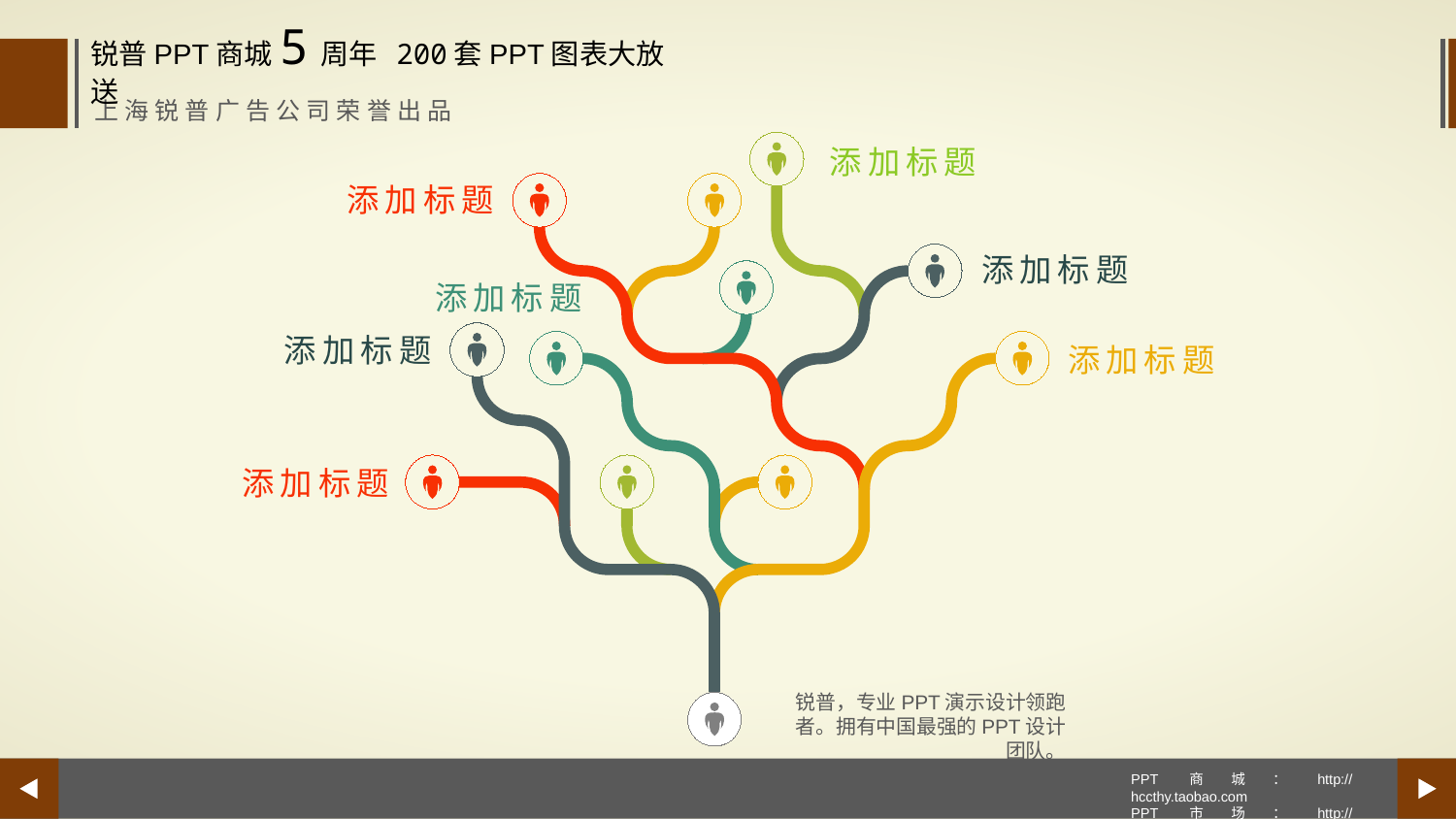

添加标题

添加标题

添加标题

添加标题

添加标题

添加标题

添加标题

锐普，专业PPT演示设计领跑者。拥有中国最强的PPT设计团队。